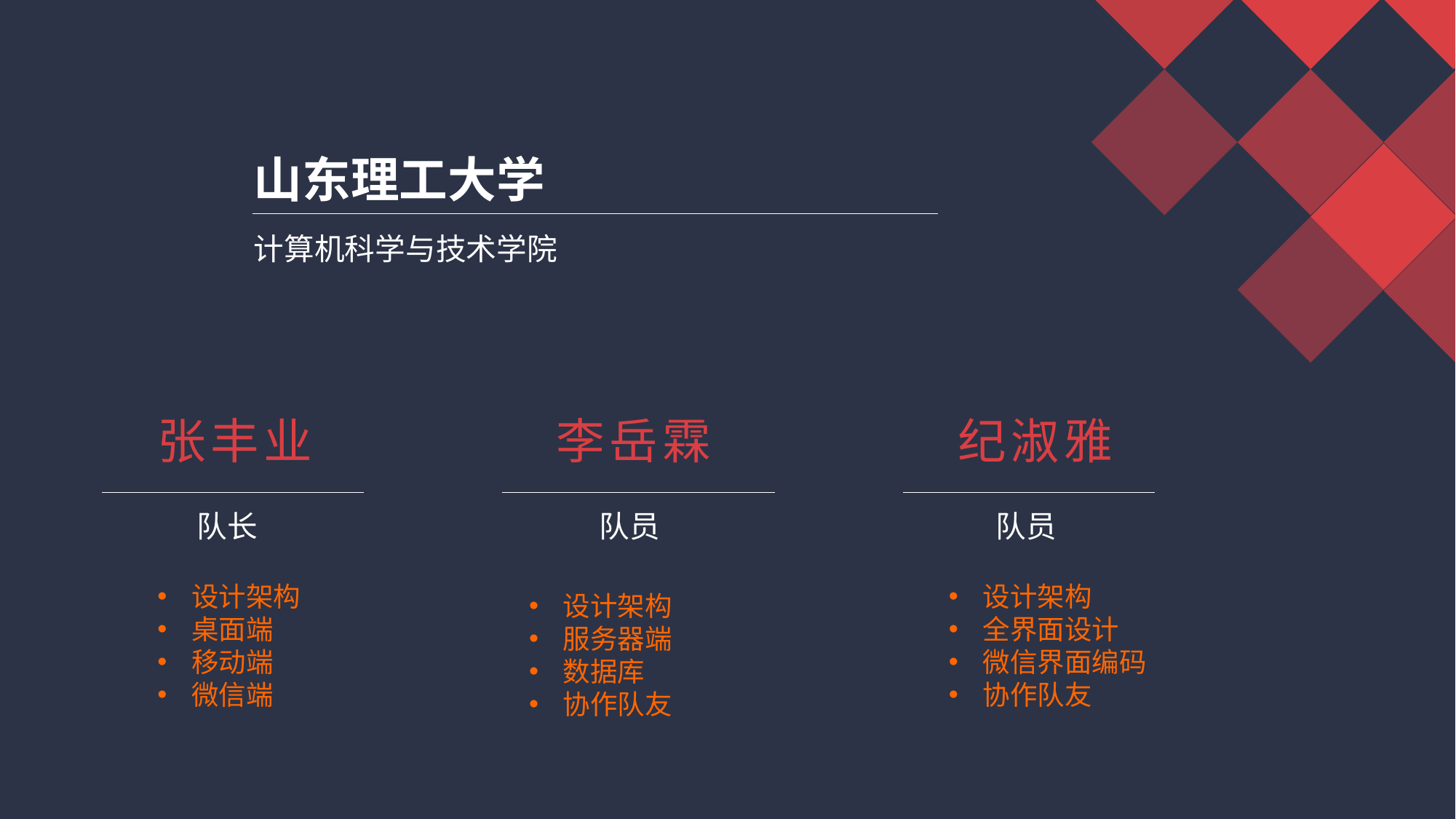

山东理工大学
计算机科学与技术学院

张丰业
李岳霖
纪淑雅
队长
 队员
队员
设计架构
桌面端
移动端
微信端
设计架构
全界面设计
微信界面编码
协作队友
设计架构
服务器端
数据库
协作队友